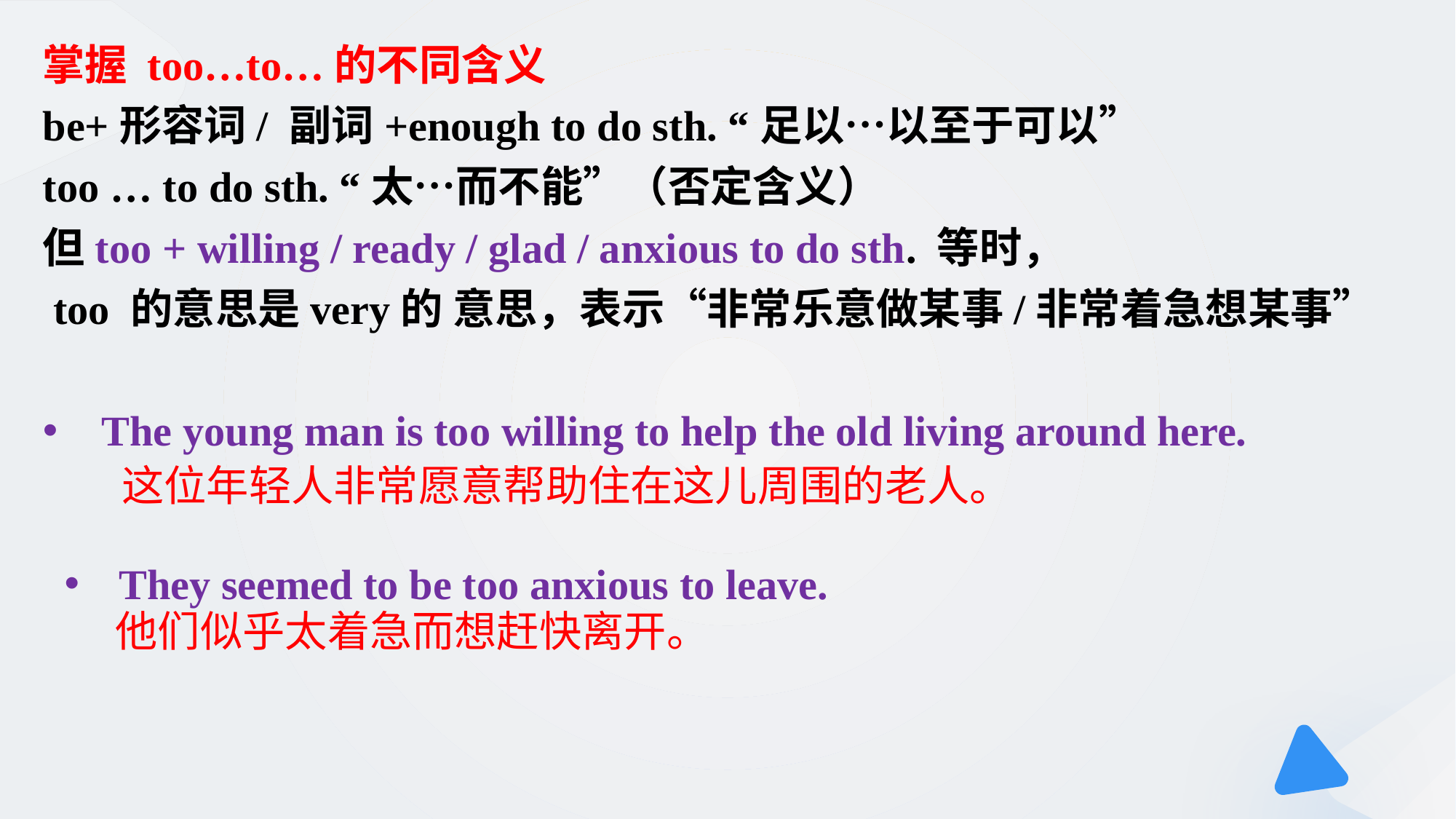

掌握 too…to…的不同含义
be+形容词/ 副词+enough to do sth. “足以…以至于可以”
too … to do sth. “太…而不能”（否定含义）
但too + willing / ready / glad / anxious to do sth. 等时，
 too 的意思是very的 意思，表示“非常乐意做某事/非常着急想某事”

   The young man is too willing to help the old living around here.

     这位年轻人非常愿意帮助住在这儿周围的老人。
They seemed to be too anxious to leave.
          他们似乎太着急而想赶快离开。